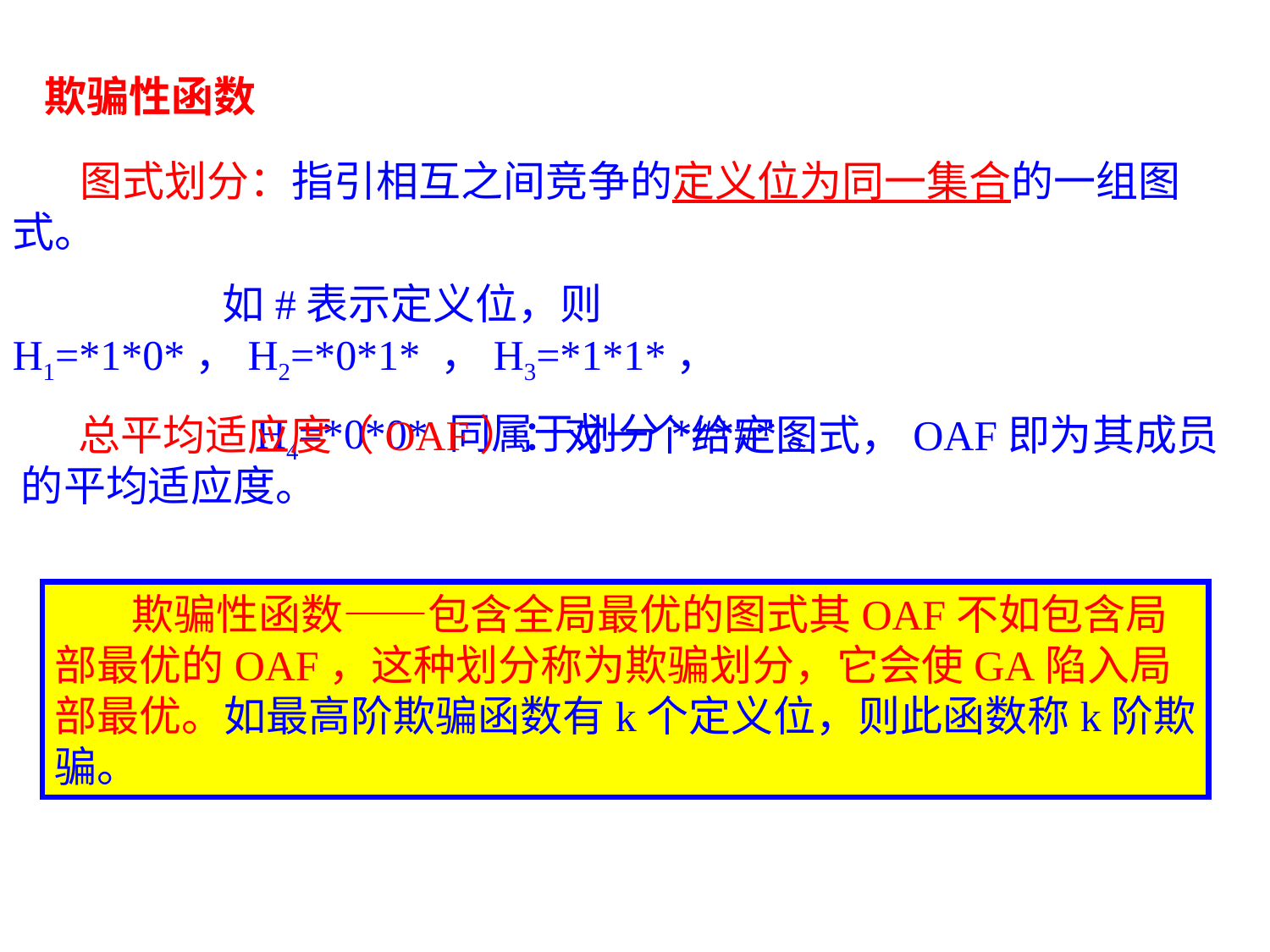

欺骗性函数
      图式划分：指引相互之间竞争的定义位为同一集合的一组图式。
                     如#表示定义位，则H1=*1*0*，H2=*0*1* ，H3=*1*1*，
                       H4=*0*0* 同属于划分*#*#*。
        总平均适应度（OAF）：对一个给定图式，OAF即为其成员
  的平均适应度。
       欺骗性函数——包含全局最优的图式其OAF不如包含局部最优的OAF，这种划分称为欺骗划分，它会使GA陷入局部最优。如最高阶欺骗函数有k个定义位，则此函数称k阶欺骗。